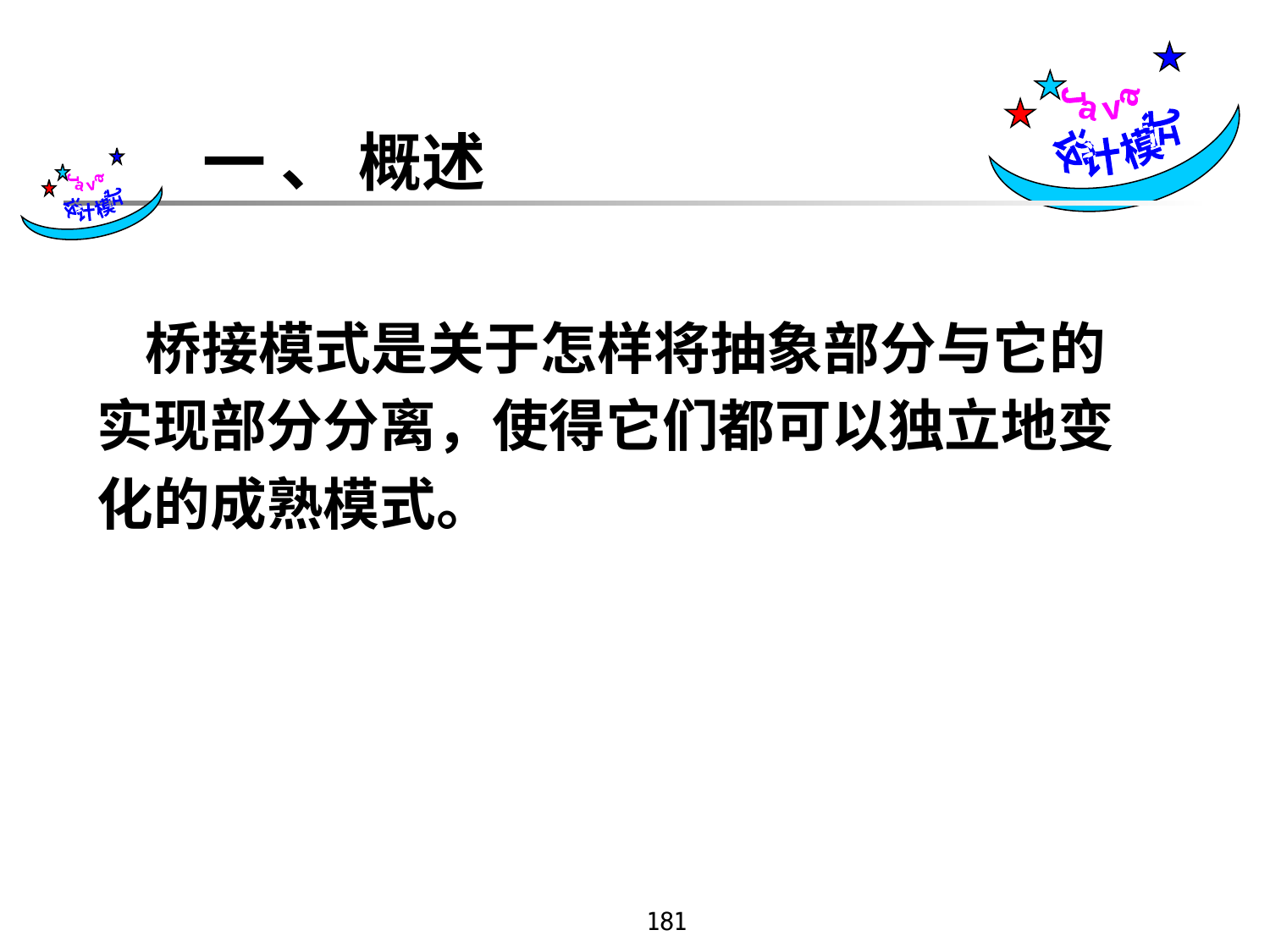

Java
设计模式

一 、 概述

  Java
设计模式

    桥接模式是关于怎样将抽象部分与它的实现部分分离，使得它们都可以独立地变化的成熟模式。

181